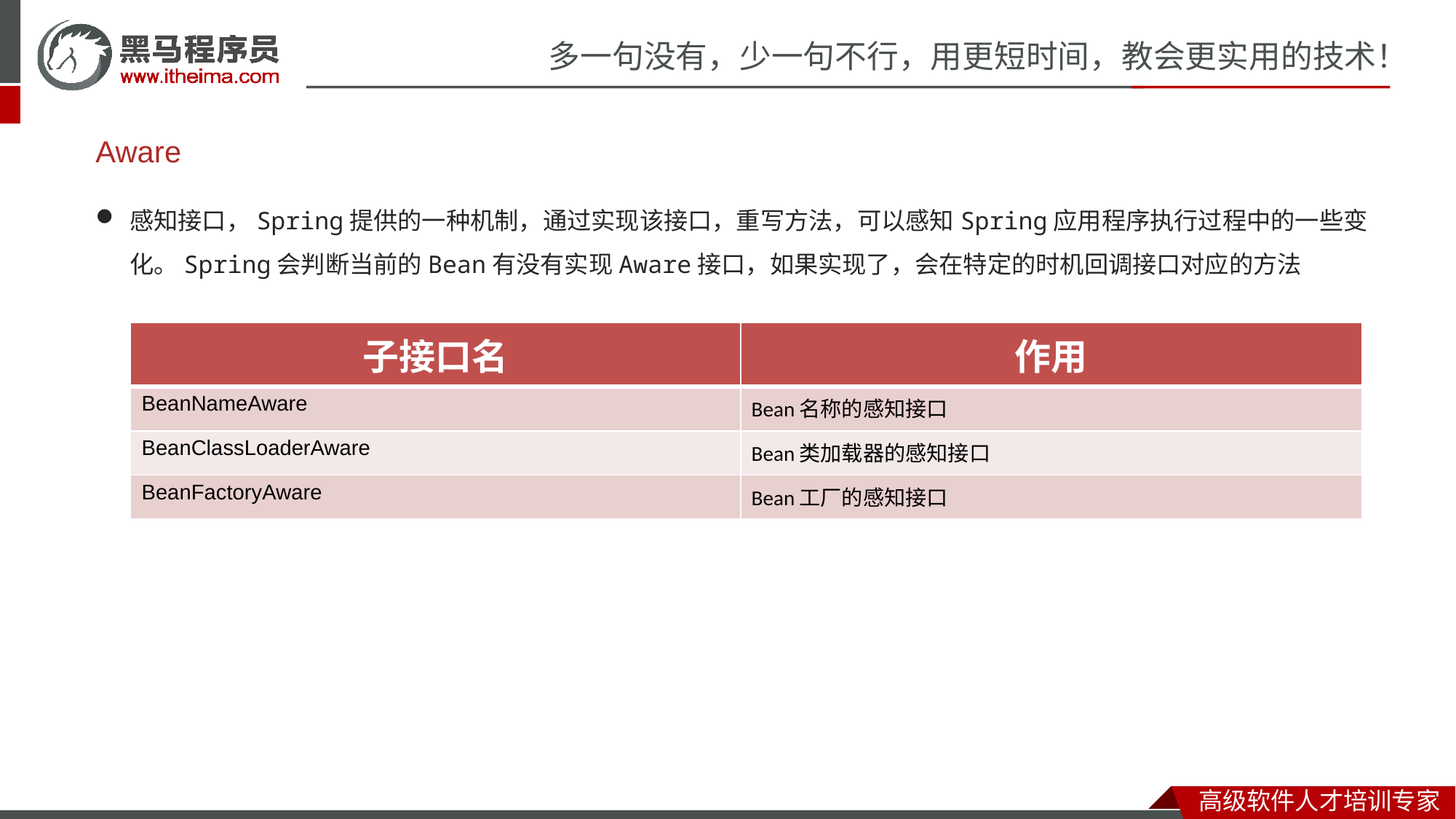

# Aware
感知接口，Spring提供的一种机制，通过实现该接口，重写方法，可以感知Spring应用程序执行过程中的一些变化。Spring会判断当前的Bean有没有实现Aware接口，如果实现了，会在特定的时机回调接口对应的方法
| 子接口名 | 作用 |
| --- | --- |
| BeanNameAware | Bean名称的感知接口 |
| BeanClassLoaderAware | Bean类加载器的感知接口 |
| BeanFactoryAware | Bean工厂的感知接口 |